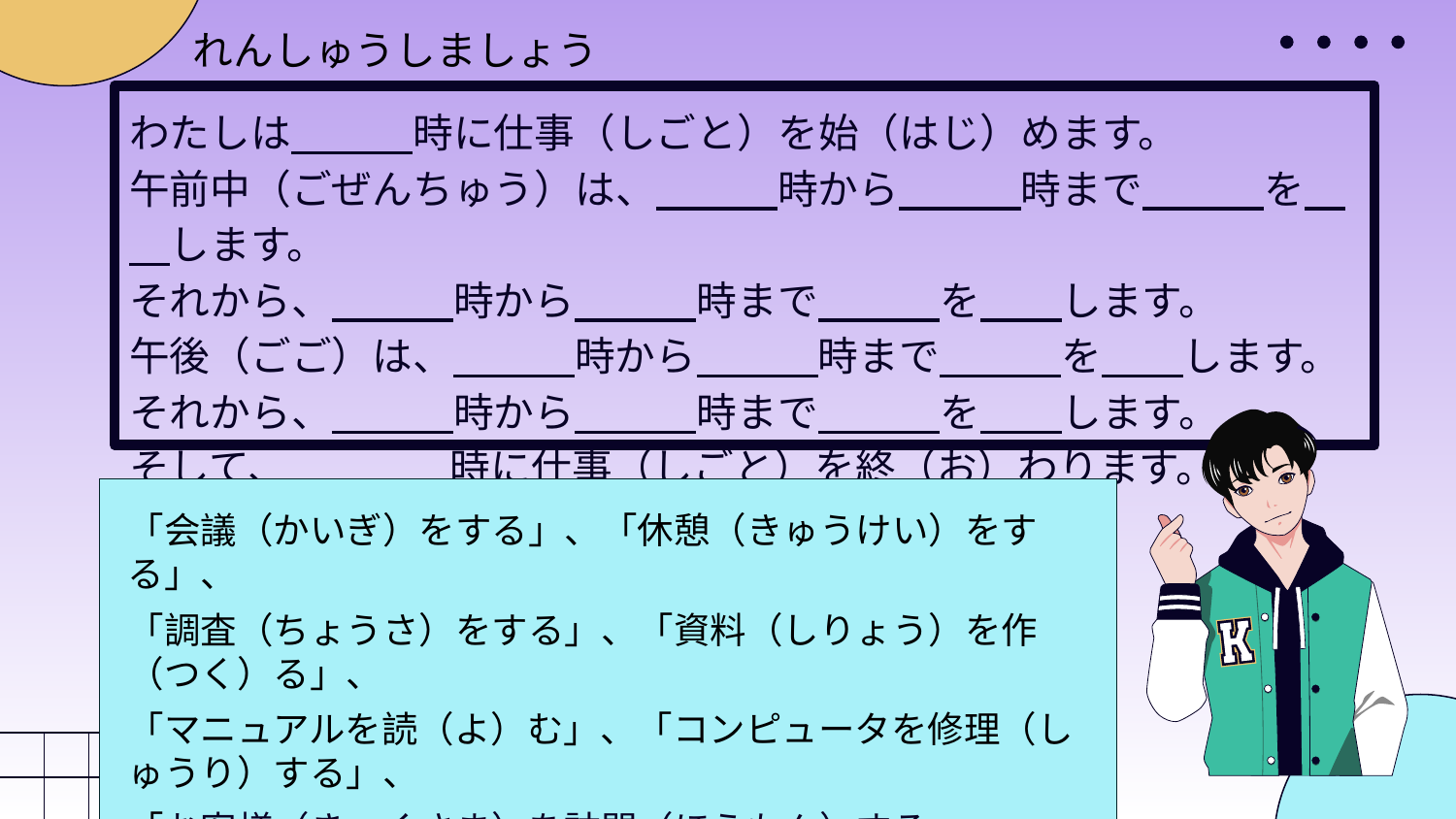

れんしゅうしましょう
# わたしは　　　時に仕事（しごと）を始（はじ）めます。 午前中（ごぜんちゅう）は、　　　時から　　　時まで　　　を　　します。 それから、　　　時から　　　時まで　　　を　　します。 午後（ごご）は、　　　時から　　　時まで　　　を　　します。 それから、　　　時から　　　時まで　　　を　　します。 そして、　　　　時に仕事（しごと）を終（お）わります。

「会議（かいぎ）をする」、「休憩（きゅうけい）をする」、
「調査（ちょうさ）をする」、「資料（しりょう）を作（つく）る」、
「マニュアルを読（よ）む」、「コンピュータを修理（しゅうり）する」、
「お客様（きゃくさま）を訪問（ほうもん）する」、
「問題（もんだい）を解決（かいけつ）する」